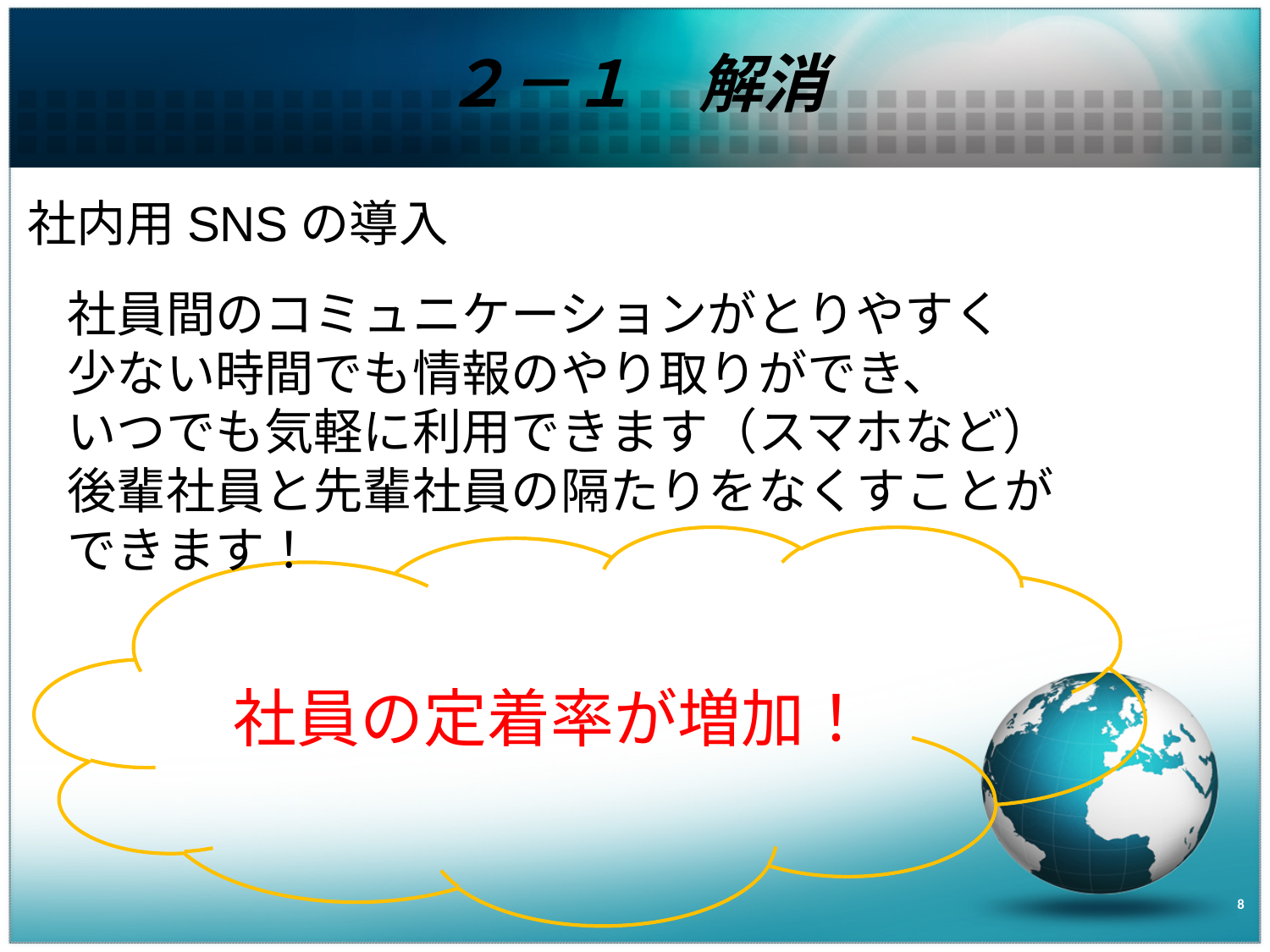

# ２－１　解消
社内用SNSの導入
社員間のコミュニケーションがとりやすく
少ない時間でも情報のやり取りができ、
いつでも気軽に利用できます（スマホなど）
後輩社員と先輩社員の隔たりをなくすことができます！
社員の定着率が増加！
8